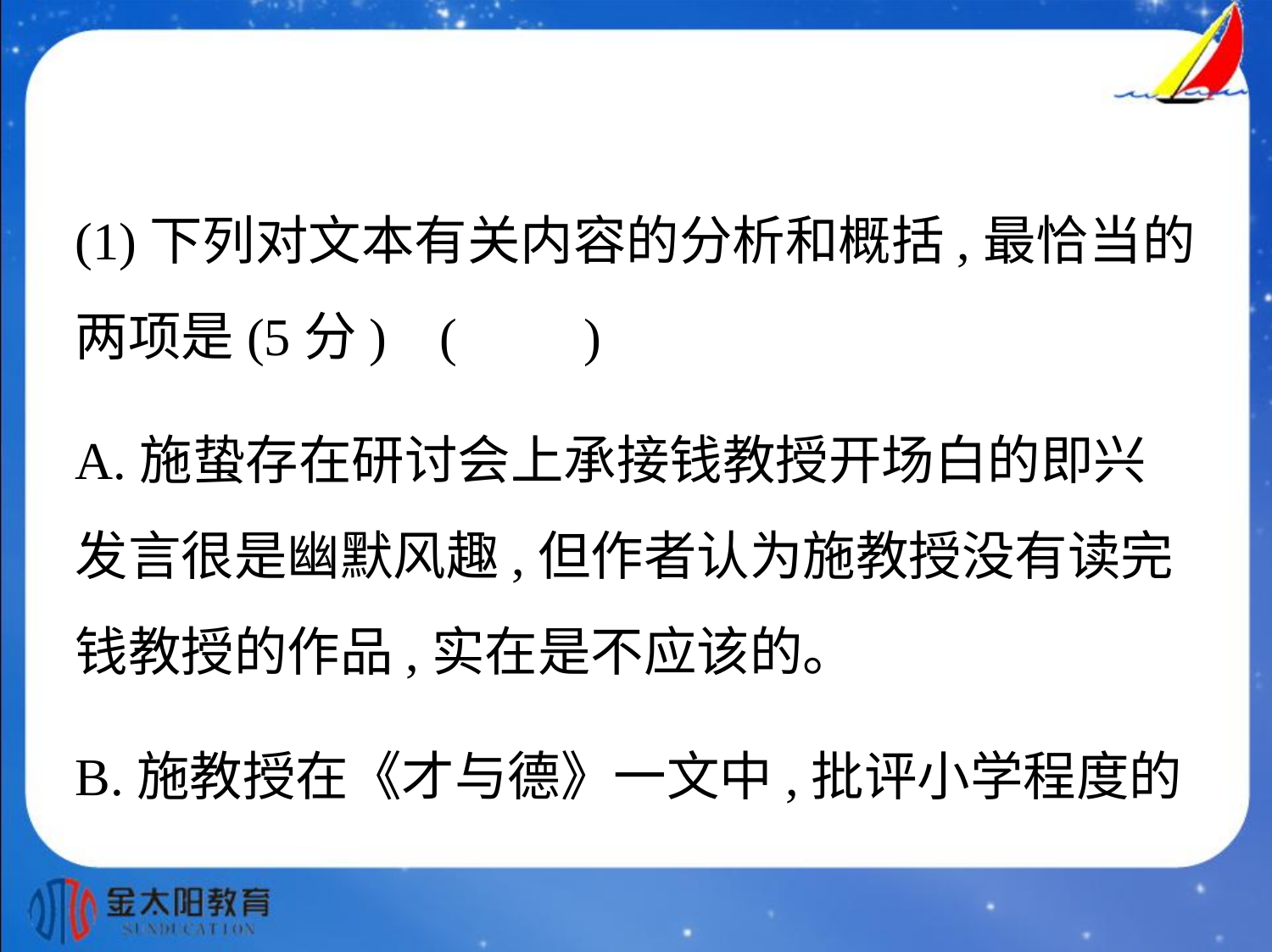

(1)下列对文本有关内容的分析和概括,最恰当的
两项是(5分) (　    )
A.施蛰存在研讨会上承接钱教授开场白的即兴
发言很是幽默风趣,但作者认为施教授没有读完
钱教授的作品,实在是不应该的。
B.施教授在《才与德》一文中,批评小学程度的